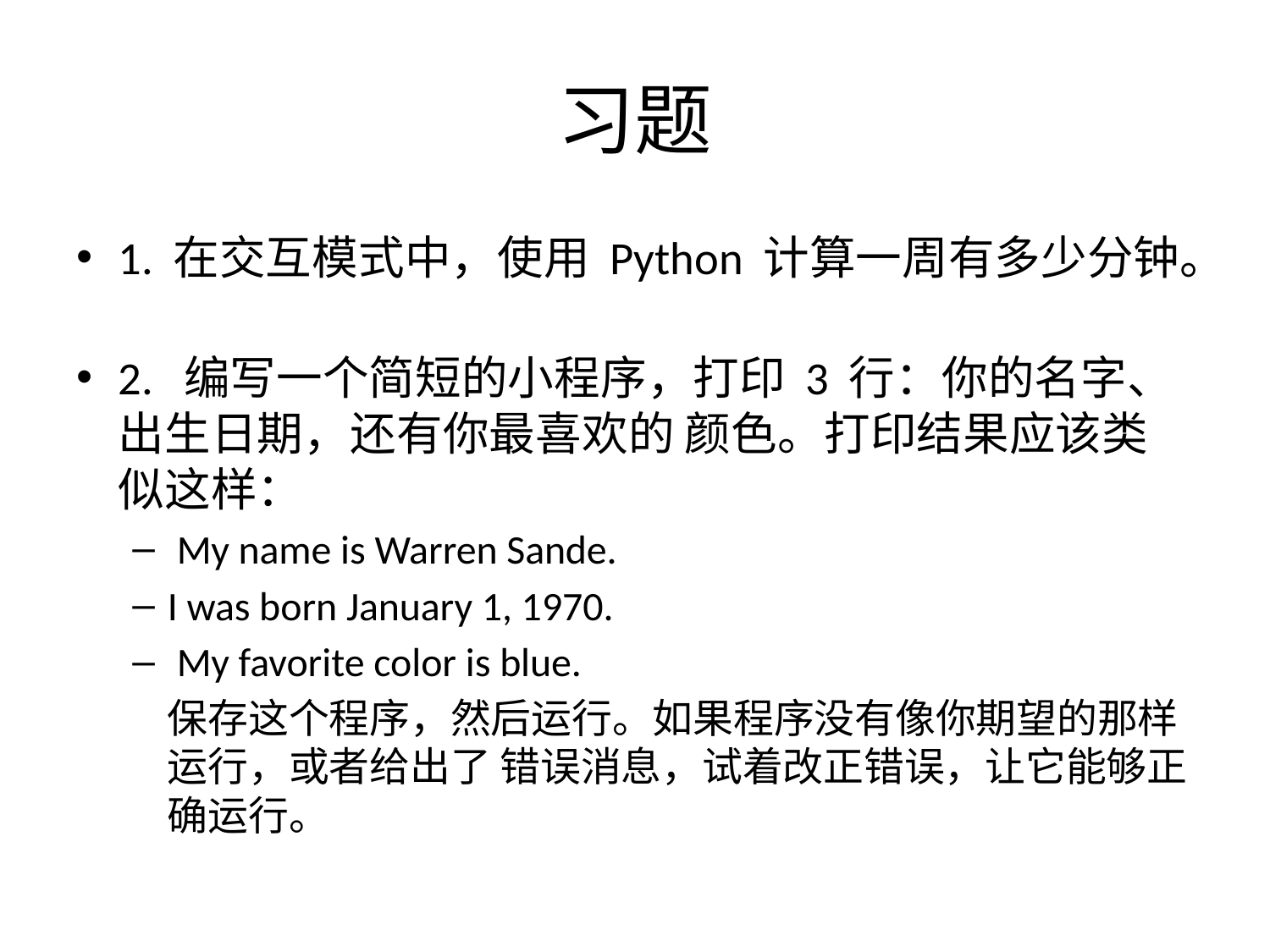

# 习题
1. 在交互模式中，使用 Python 计算一周有多少分钟。
2.  编写一个简短的小程序，打印 3 行：你的名字、出生日期，还有你最喜欢的 颜色。打印结果应该类似这样：
 My name is Warren Sande.
I was born January 1, 1970.
 My favorite color is blue.
 	保存这个程序，然后运行。如果程序没有像你期望的那样运行，或者给出了 错误消息，试着改正错误，让它能够正确运行。